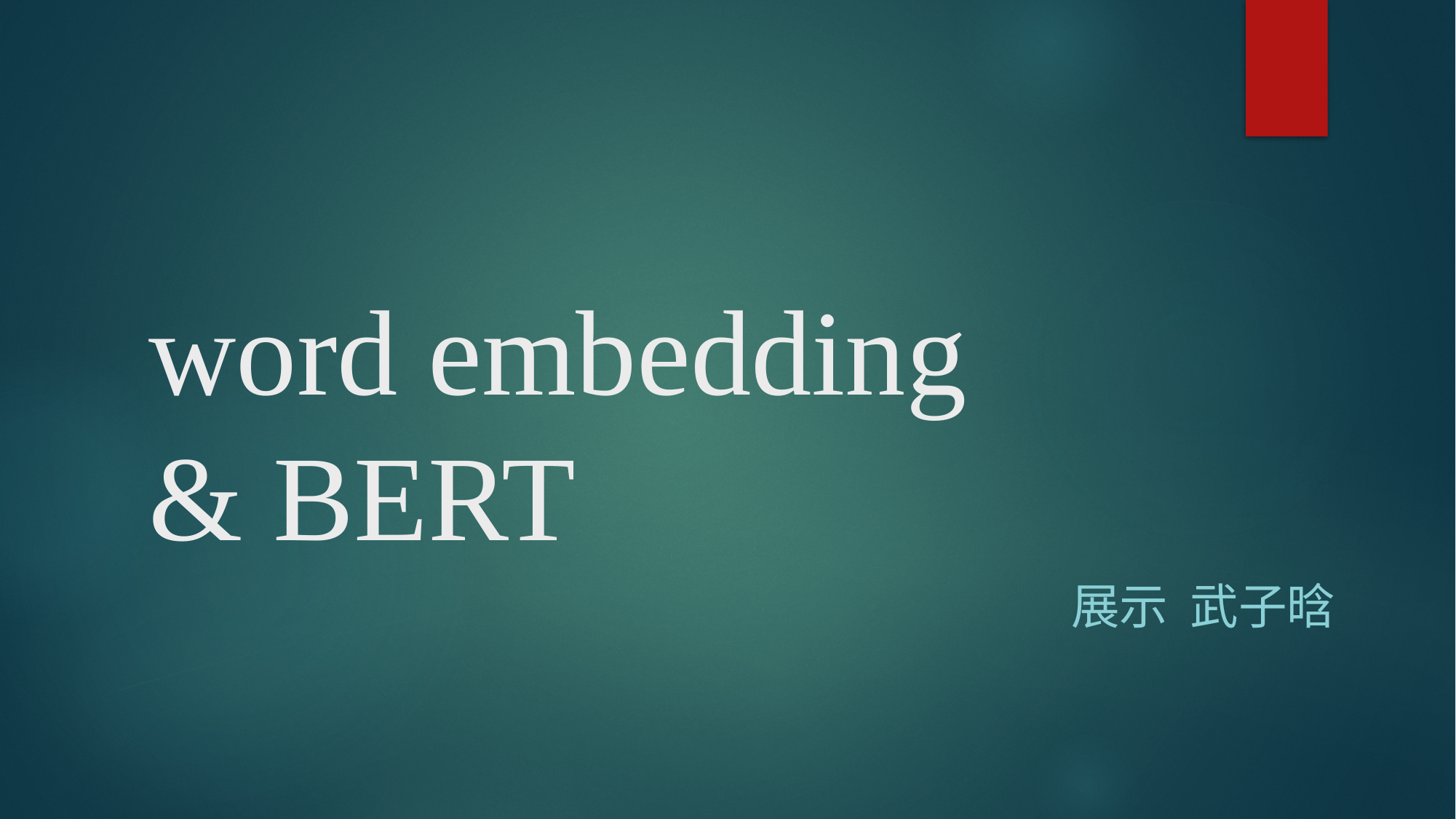

# word embedding & BERT
展示  武子晗